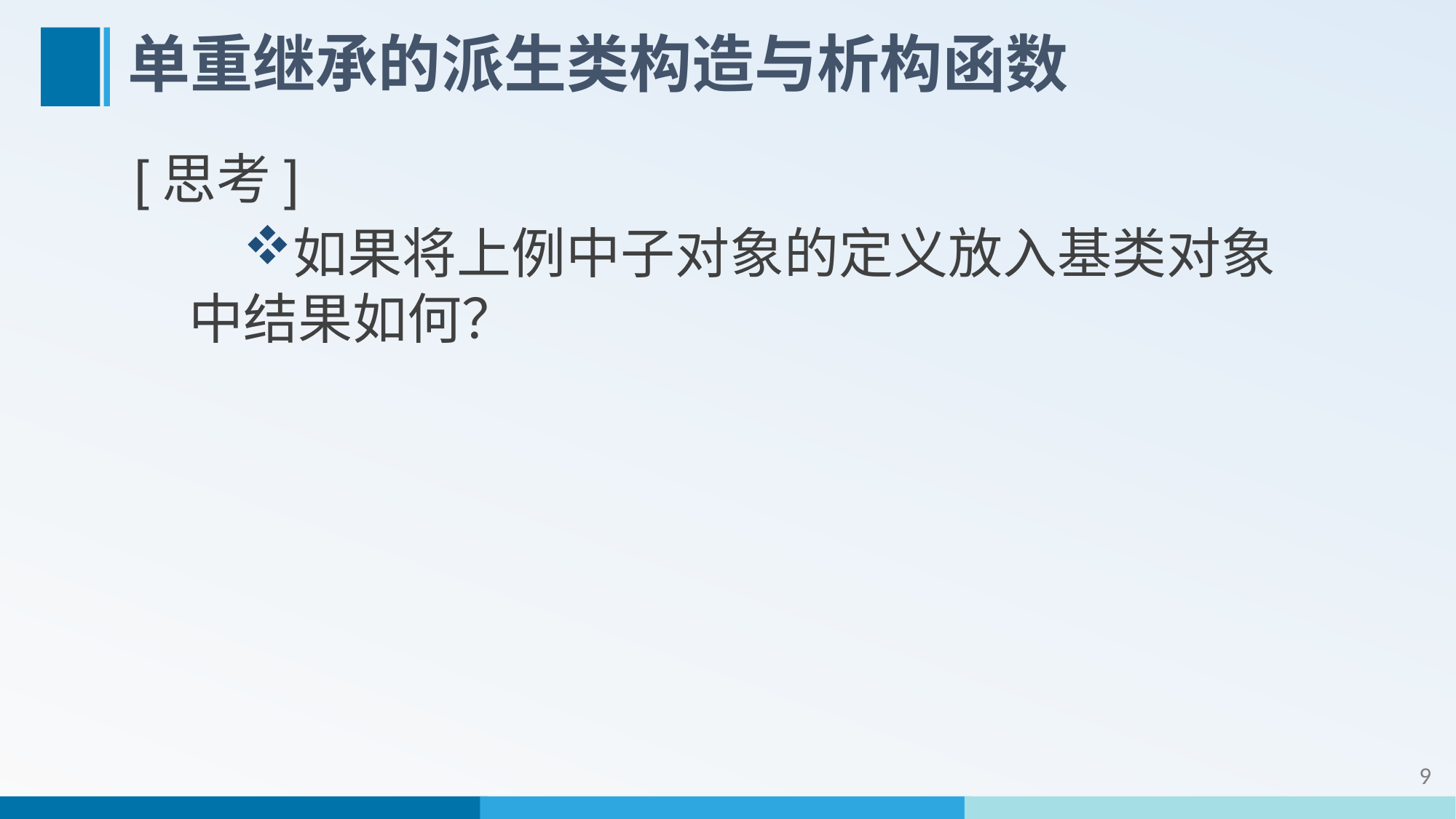

# 单重继承的派生类构造与析构函数
[思考]
如果将上例中子对象的定义放入基类对象中结果如何？